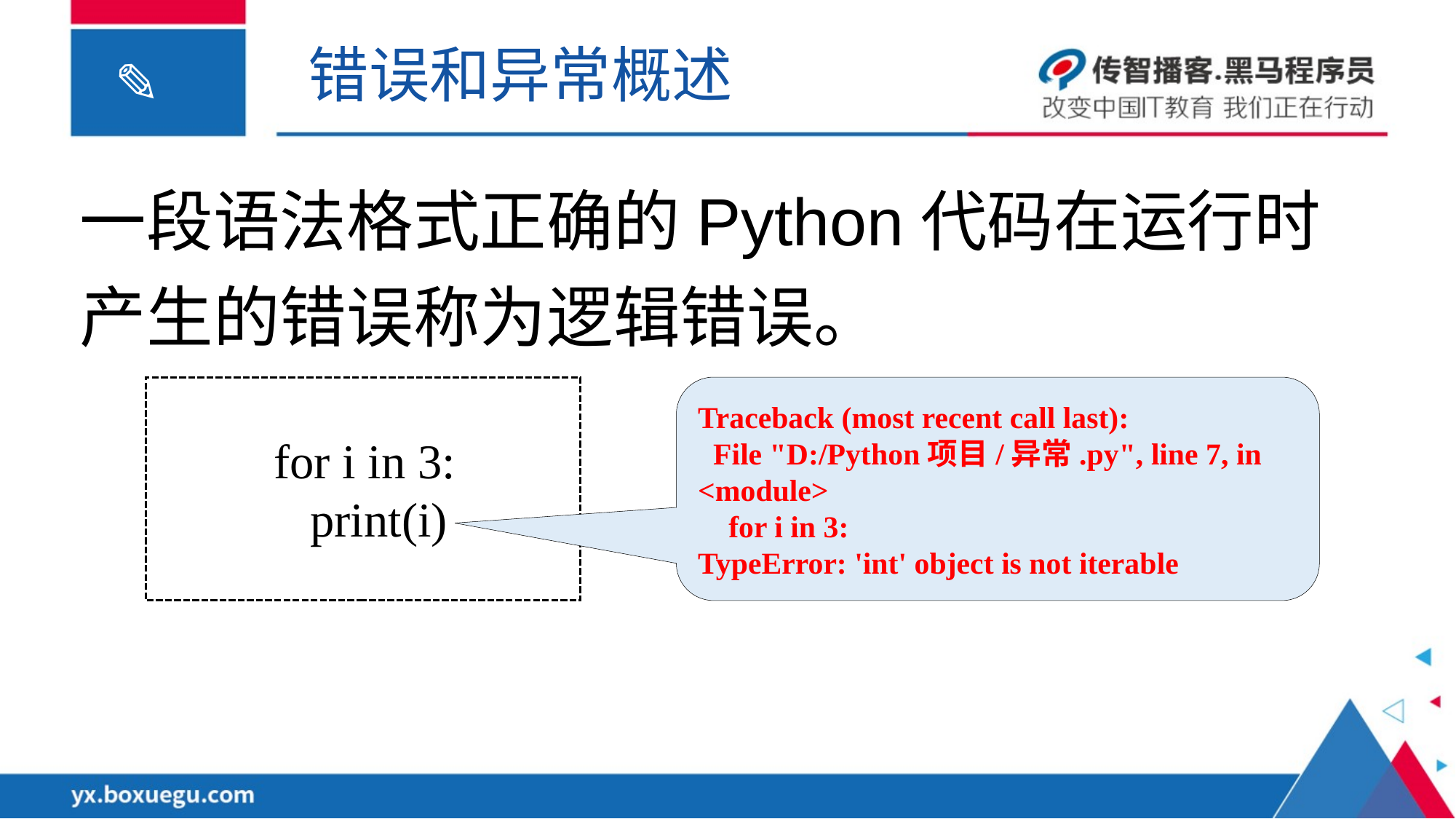

错误和异常概述
一段语法格式正确的Python代码在运行时产生的错误称为逻辑错误。

Traceback (most recent call last):
  File "D:/Python项目/异常.py", line 7, in <module>
    for i in 3:
TypeError: 'int' object is not iterable
 for i in 3:
    print(i)